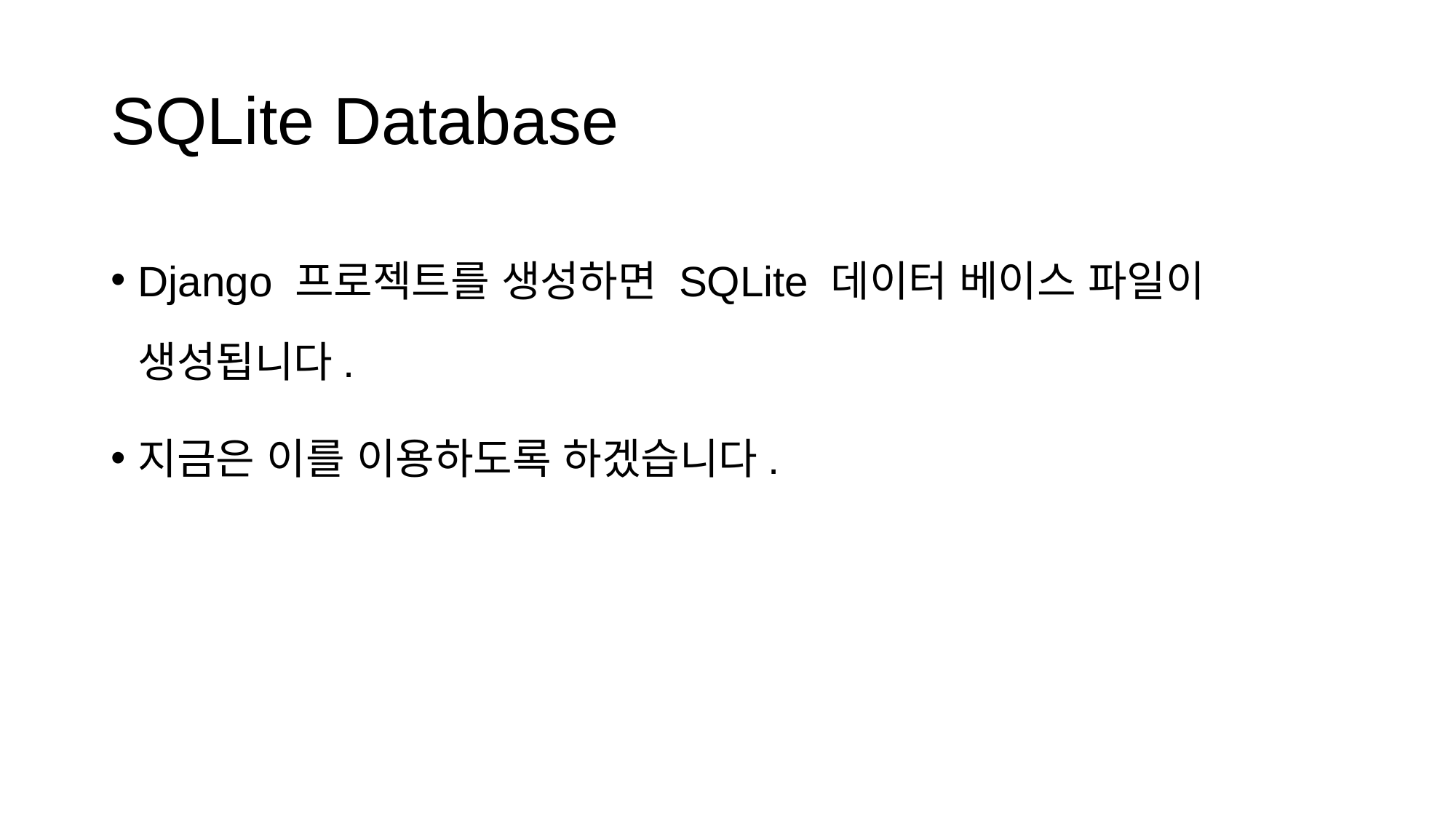

# SQLite Database
Django 프로젝트를 생성하면 SQLite 데이터 베이스 파일이 생성됩니다.
지금은 이를 이용하도록 하겠습니다.